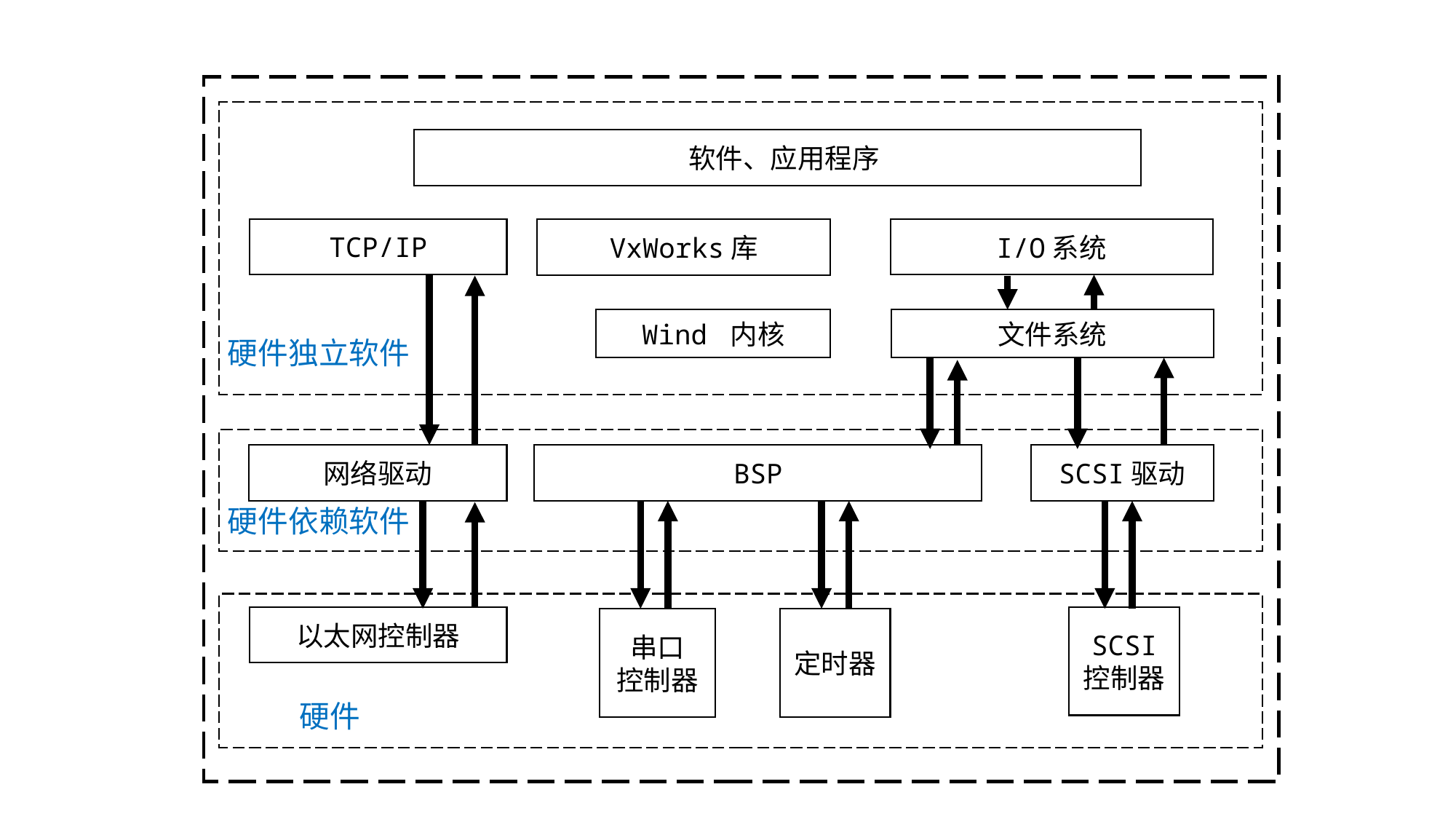

软件、应用程序
TCP/IP
I/O系统
VxWorks库
文件系统
Wind 内核
硬件独立软件

网络驱动
BSP
SCSI驱动
硬件依赖软件

以太网控制器
SCSI
控制器
串口
控制器
定时器
硬件